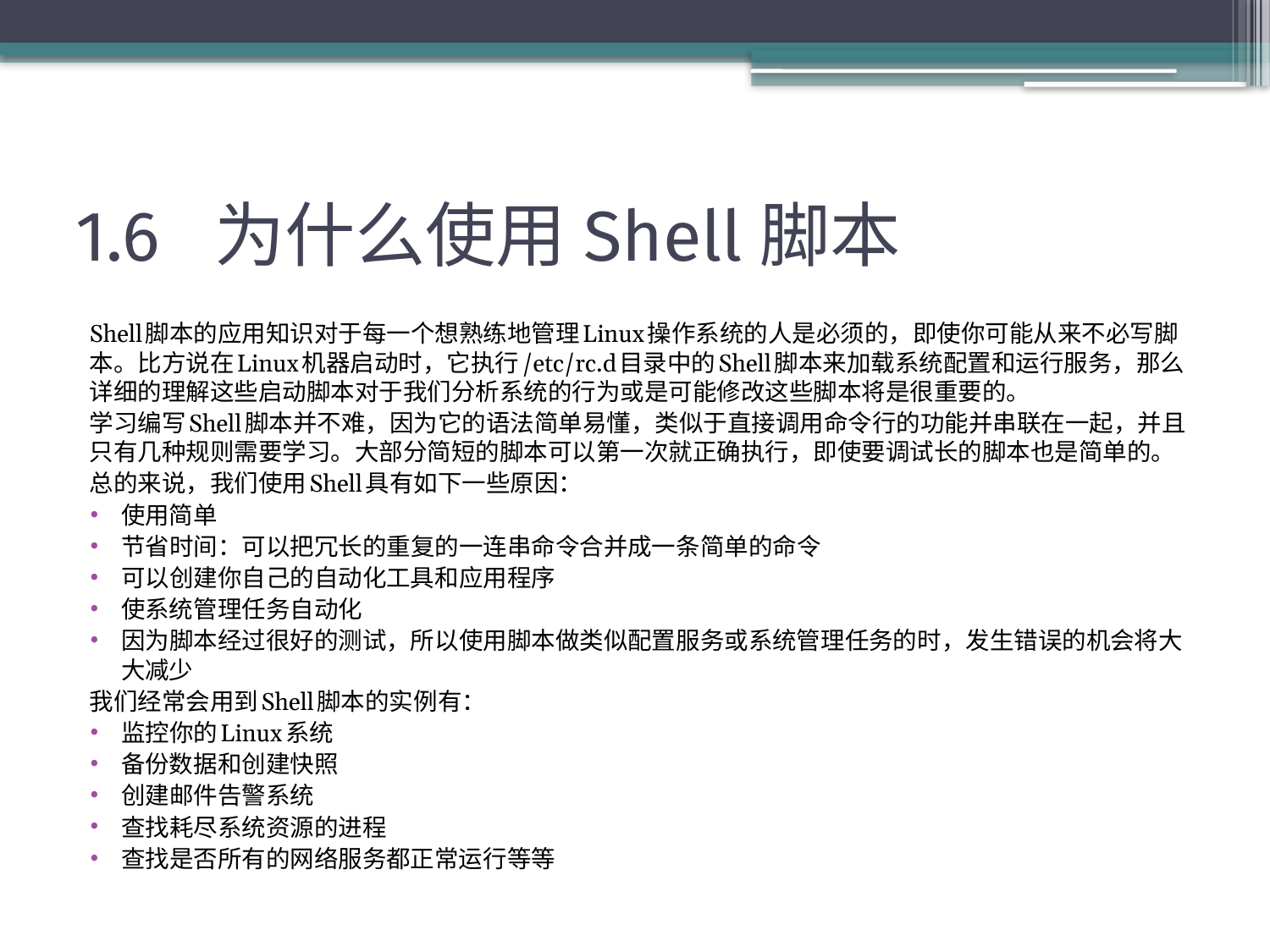

# 1.6  为什么使用Shell脚本
Shell脚本的应用知识对于每一个想熟练地管理Linux操作系统的人是必须的，即使你可能从来不必写脚本。比方说在Linux机器启动时，它执行/etc/rc.d目录中的Shell脚本来加载系统配置和运行服务，那么详细的理解这些启动脚本对于我们分析系统的行为或是可能修改这些脚本将是很重要的。
学习编写Shell脚本并不难，因为它的语法简单易懂，类似于直接调用命令行的功能并串联在一起，并且只有几种规则需要学习。大部分简短的脚本可以第一次就正确执行，即使要调试长的脚本也是简单的。
总的来说，我们使用Shell具有如下一些原因：
使用简单
节省时间：可以把冗长的重复的一连串命令合并成一条简单的命令
可以创建你自己的自动化工具和应用程序
使系统管理任务自动化
因为脚本经过很好的测试，所以使用脚本做类似配置服务或系统管理任务的时，发生错误的机会将大大减少
我们经常会用到Shell脚本的实例有：
监控你的Linux系统
备份数据和创建快照
创建邮件告警系统
查找耗尽系统资源的进程
查找是否所有的网络服务都正常运行等等